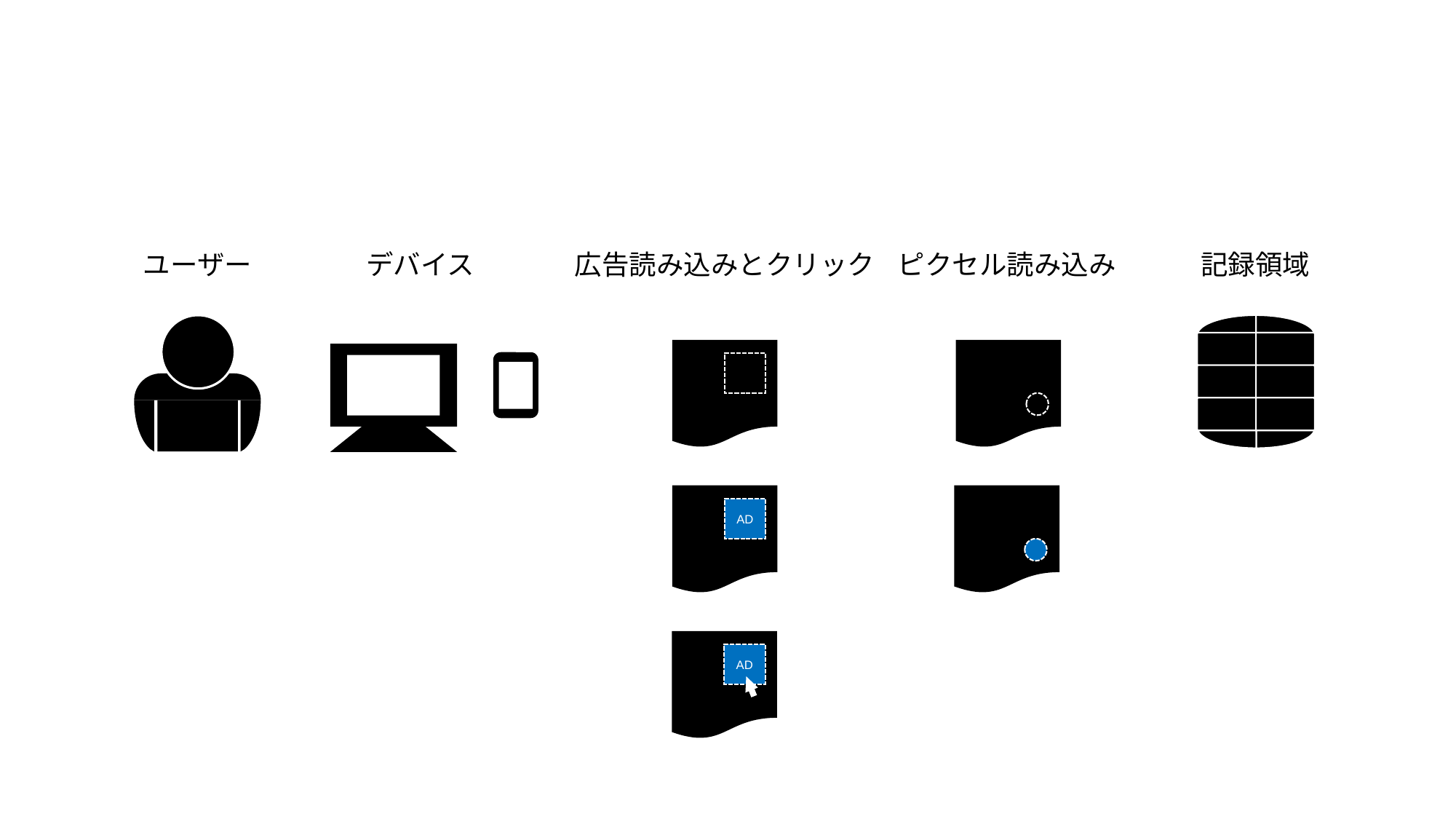

記録領域
ユーザー
デバイス
ピクセル読み込み
広告読み込みとクリック

AD

AD